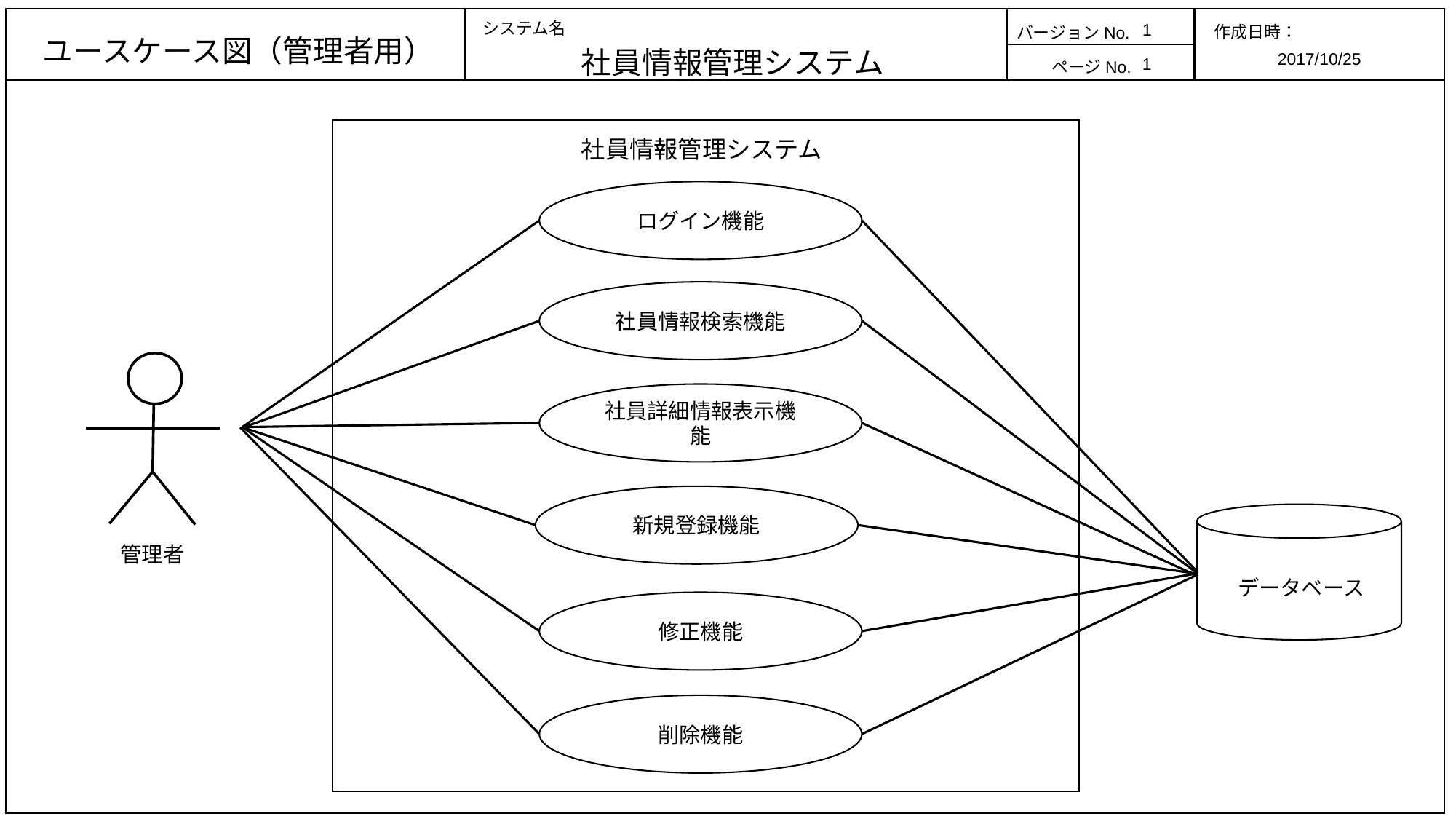

システム名
1
作成日時：
バージョンNo.
ユースケース図（管理者用）
社員情報管理システム
2017/10/25
1
ページNo.

社員情報管理システム
ログイン機能
社員情報検索機能

社員詳細情報表示機能
新規登録機能

管理者
データベース
修正機能
削除機能